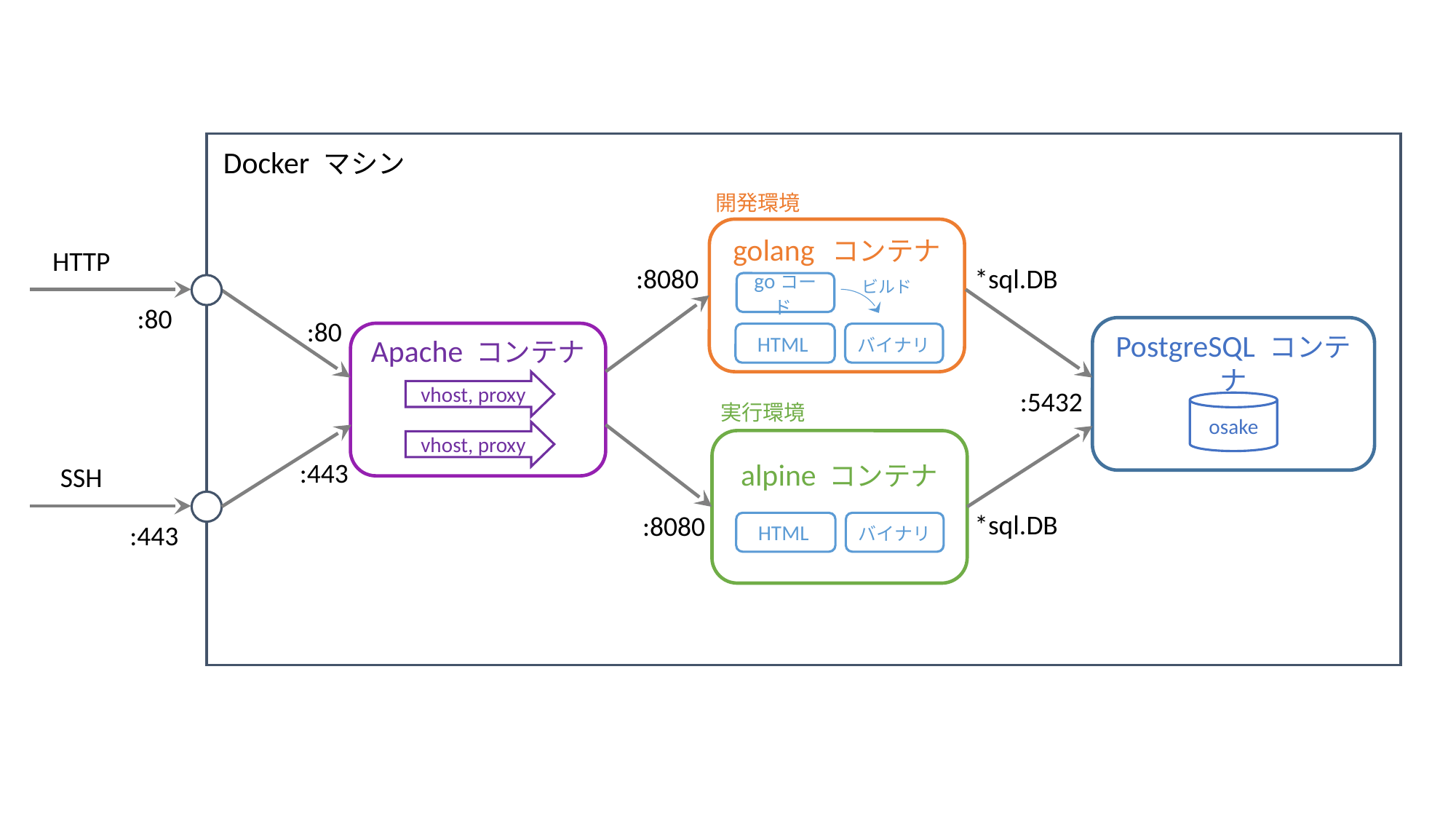

Docker マシン
開発環境
golang コンテナ

HTTP
:8080
*sql.DB
ビルド
goコード

:80
:80
PostgreSQL コンテナ

Apache コンテナ

HTML
バイナリ
vhost, proxy
:5432
osake
実行環境
vhost, proxy
alpine コンテナ

:443
SSH

*sql.DB
:8080
:443
HTML
バイナリ